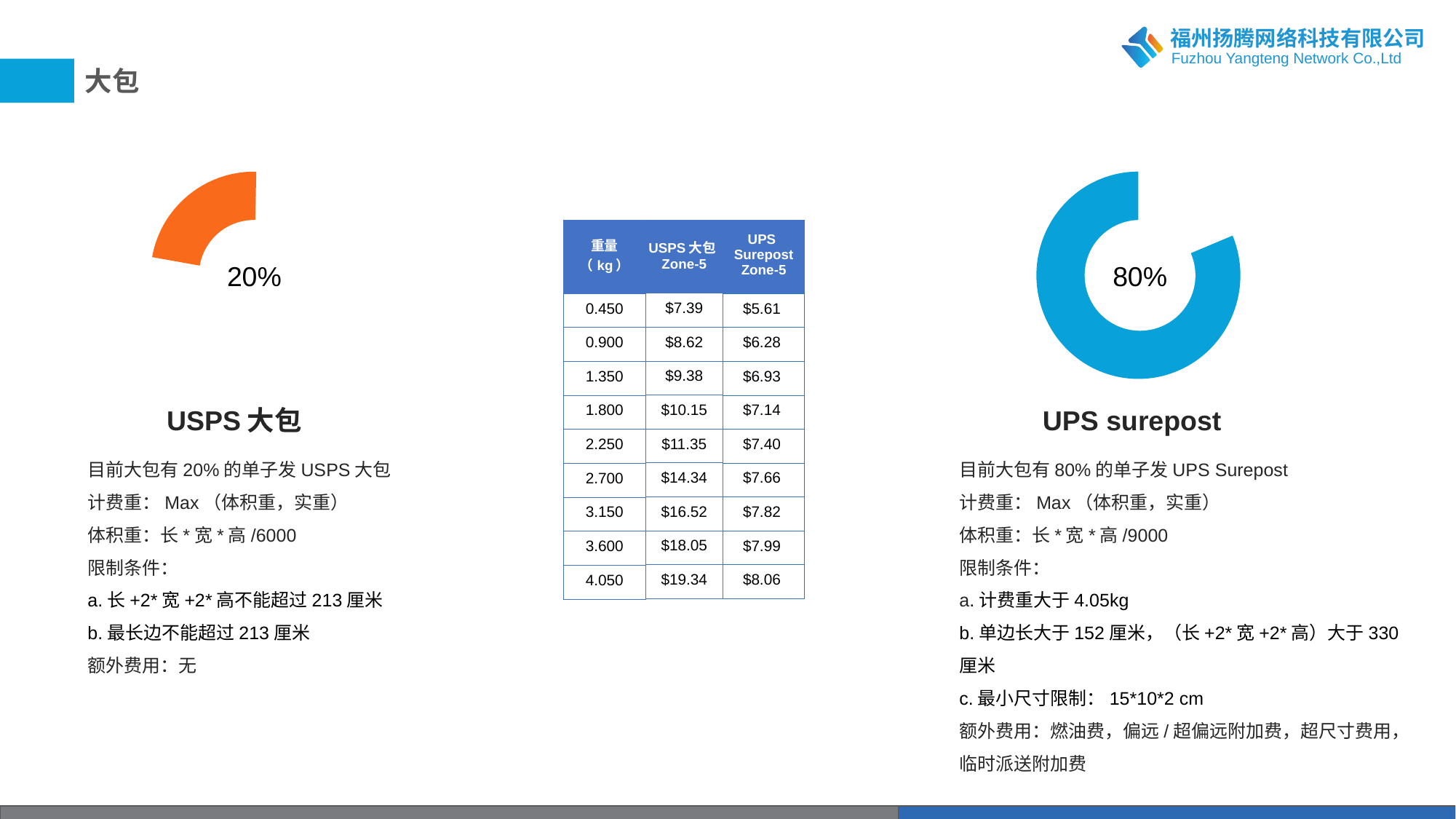

大包

20%
80%
| 重量 （kg） |
| --- |
| 0.450 |
| 0.900 |
| 1.350 |
| 1.800 |
| 2.250 |
| 2.700 |
| 3.150 |
| 3.600 |
| 4.050 |
| USPS大包Zone-5 |
| --- |
| $7.39 |
| $8.62 |
| $9.38 |
| $10.15 |
| $11.35 |
| $14.34 |
| $16.52 |
| $18.05 |
| $19.34 |
| UPS Surepost Zone-5 |
| --- |
| $5.61 |
| $6.28 |
| $6.93 |
| $7.14 |
| $7.40 |
| $7.66 |
| $7.82 |
| $7.99 |
| $8.06 |
USPS大包
UPS surepost
目前大包有20%的单子发USPS大包
计费重：Max（体积重，实重）
体积重：长*宽*高/6000
限制条件：
a.长+2*宽+2*高不能超过213厘米
b.最长边不能超过213厘米
额外费用：无
目前大包有80%的单子发UPS Surepost
计费重：Max（体积重，实重）
体积重：长*宽*高/9000
限制条件：
a.计费重大于4.05kg
b.单边长大于152厘米，（长+2*宽+2*高）大于330厘米
c.最小尺寸限制：15*10*2 cm
额外费用：燃油费，偏远/超偏远附加费，超尺寸费用，临时派送附加费